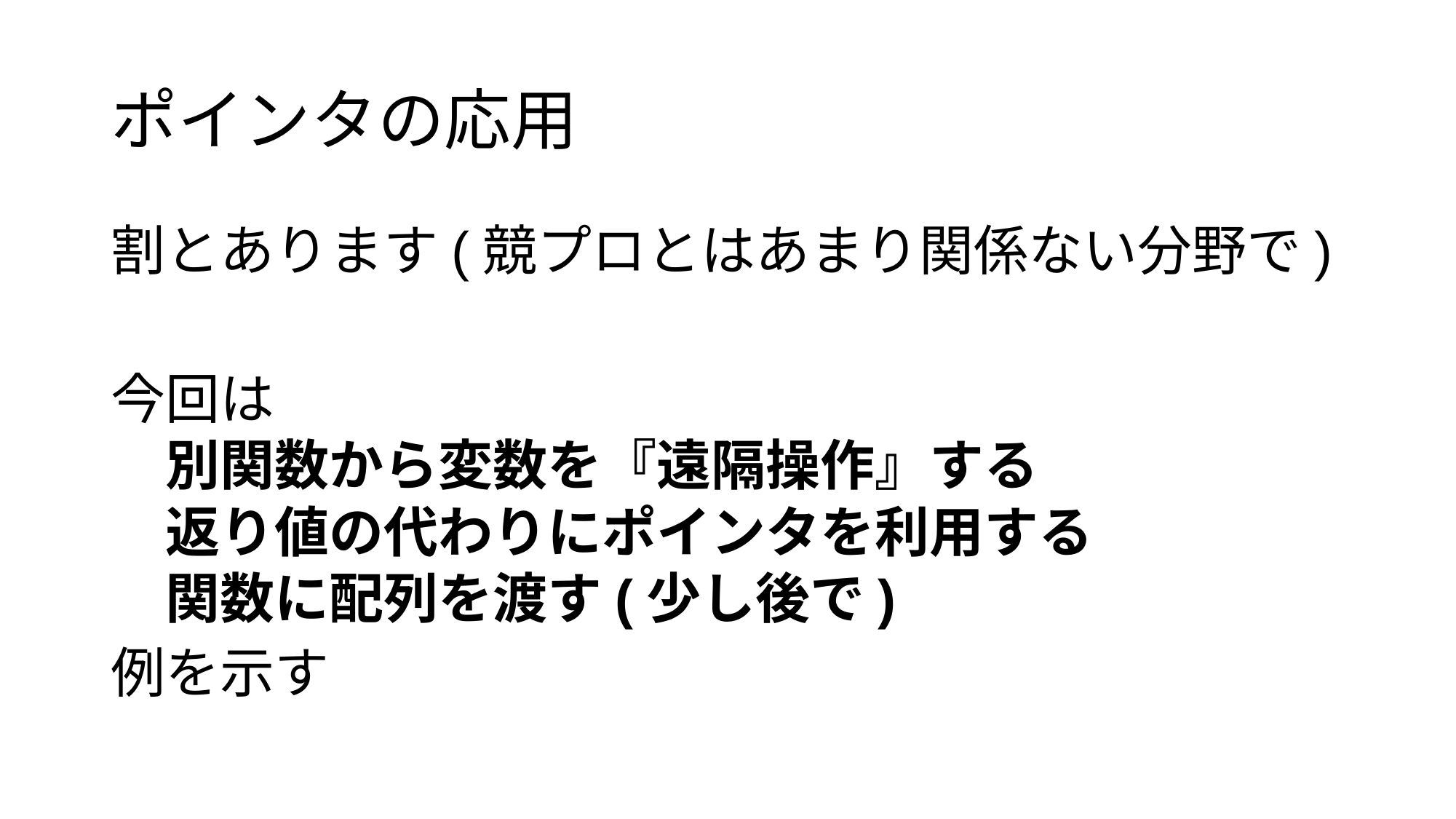

# ポインタの応用
割とあります(競プロとはあまり関係ない分野で)

今回は
別関数から変数を『遠隔操作』する
返り値の代わりにポインタを利用する
関数に配列を渡す(少し後で)
例を示す